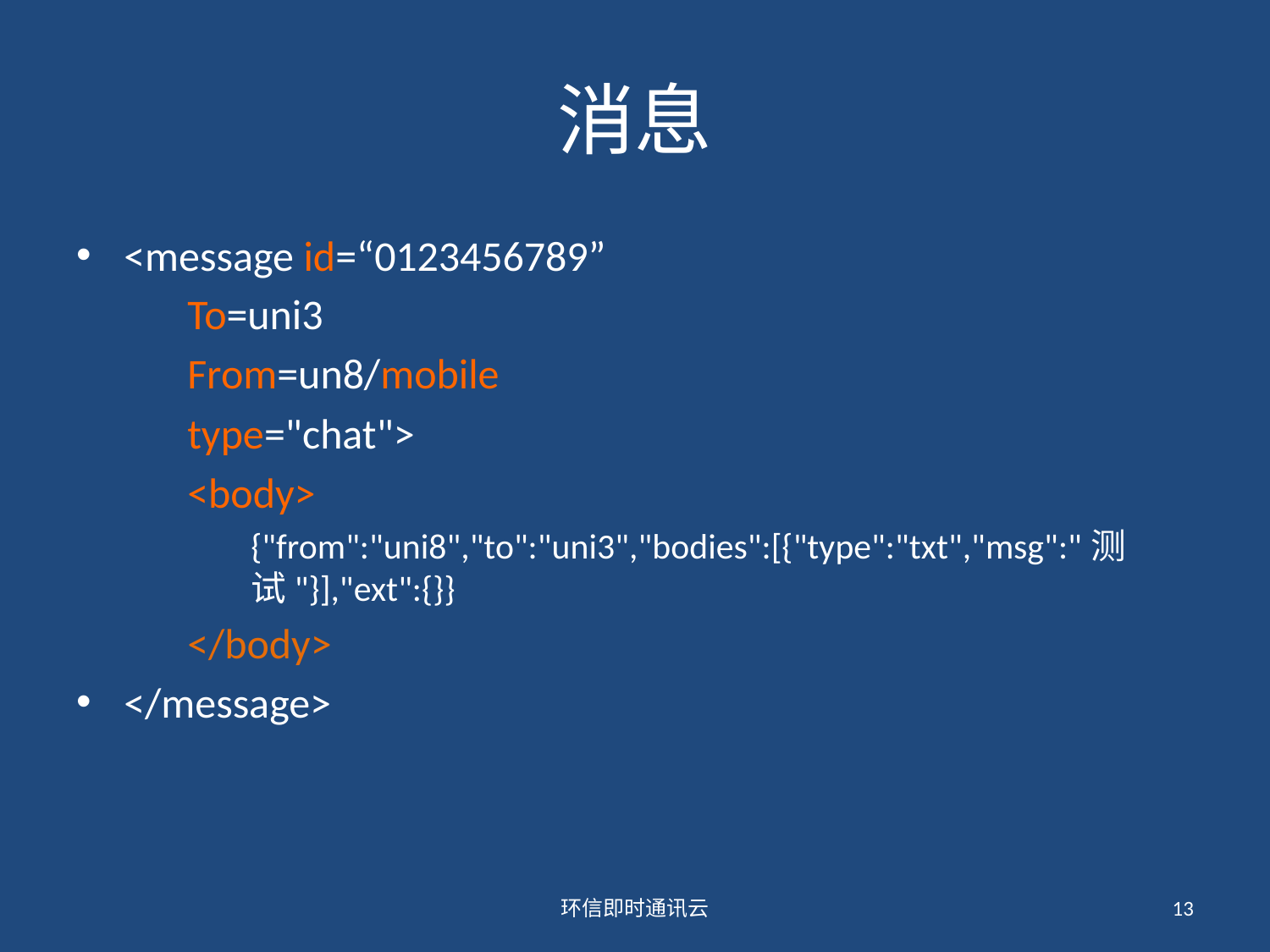

# 消息
<message id=“0123456789”
To=uni3
From=un8/mobile
type="chat">
<body>
{"from":"uni8","to":"uni3","bodies":[{"type":"txt","msg":"测试"}],"ext":{}}
</body>
</message>
环信即时通讯云
13